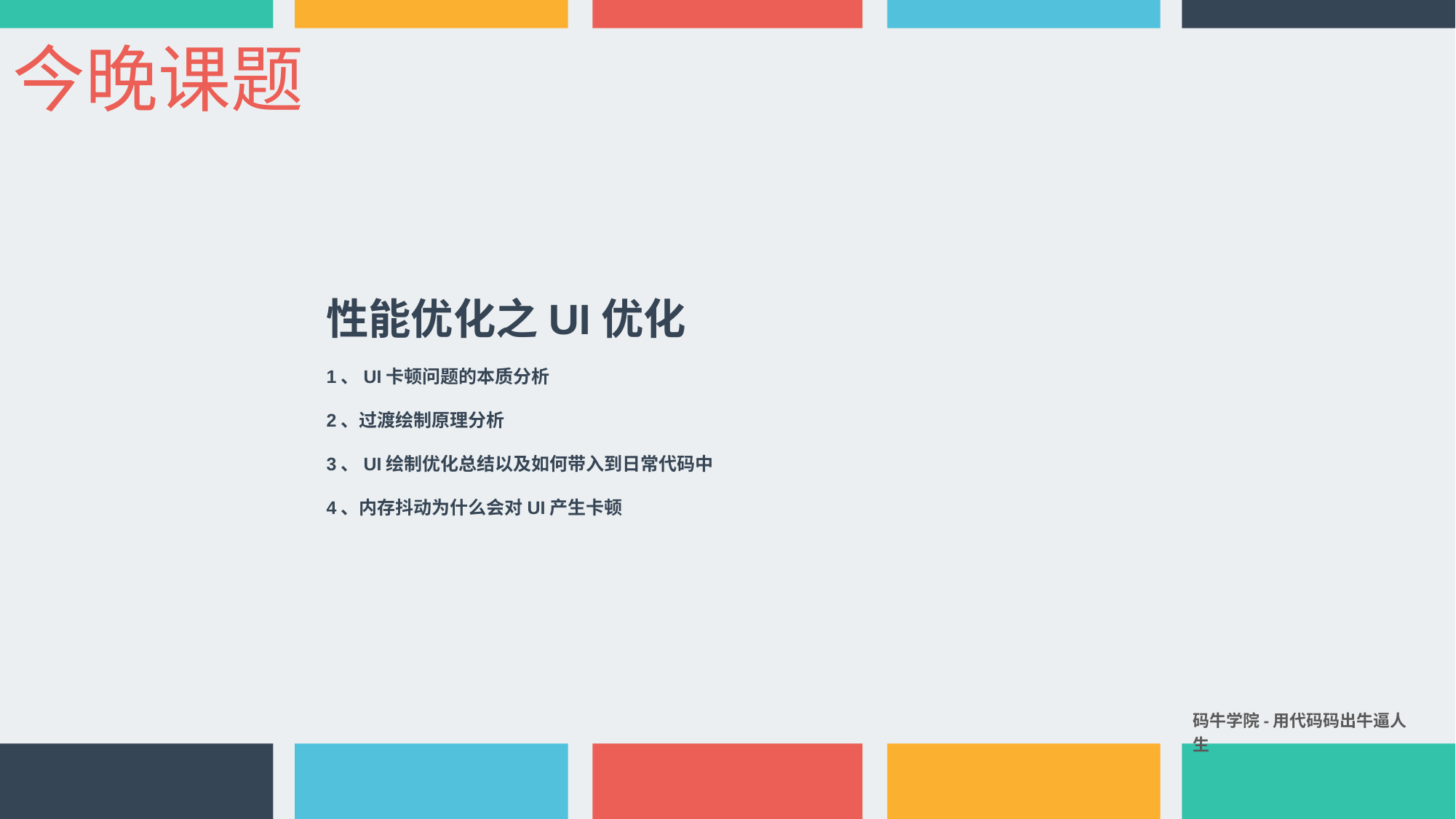

今晚课题
性能优化之UI优化

1、UI卡顿问题的本质分析

2、过渡绘制原理分析

3、UI绘制优化总结以及如何带入到日常代码中

4、内存抖动为什么会对UI产生卡顿
码牛学院-用代码码出牛逼人生